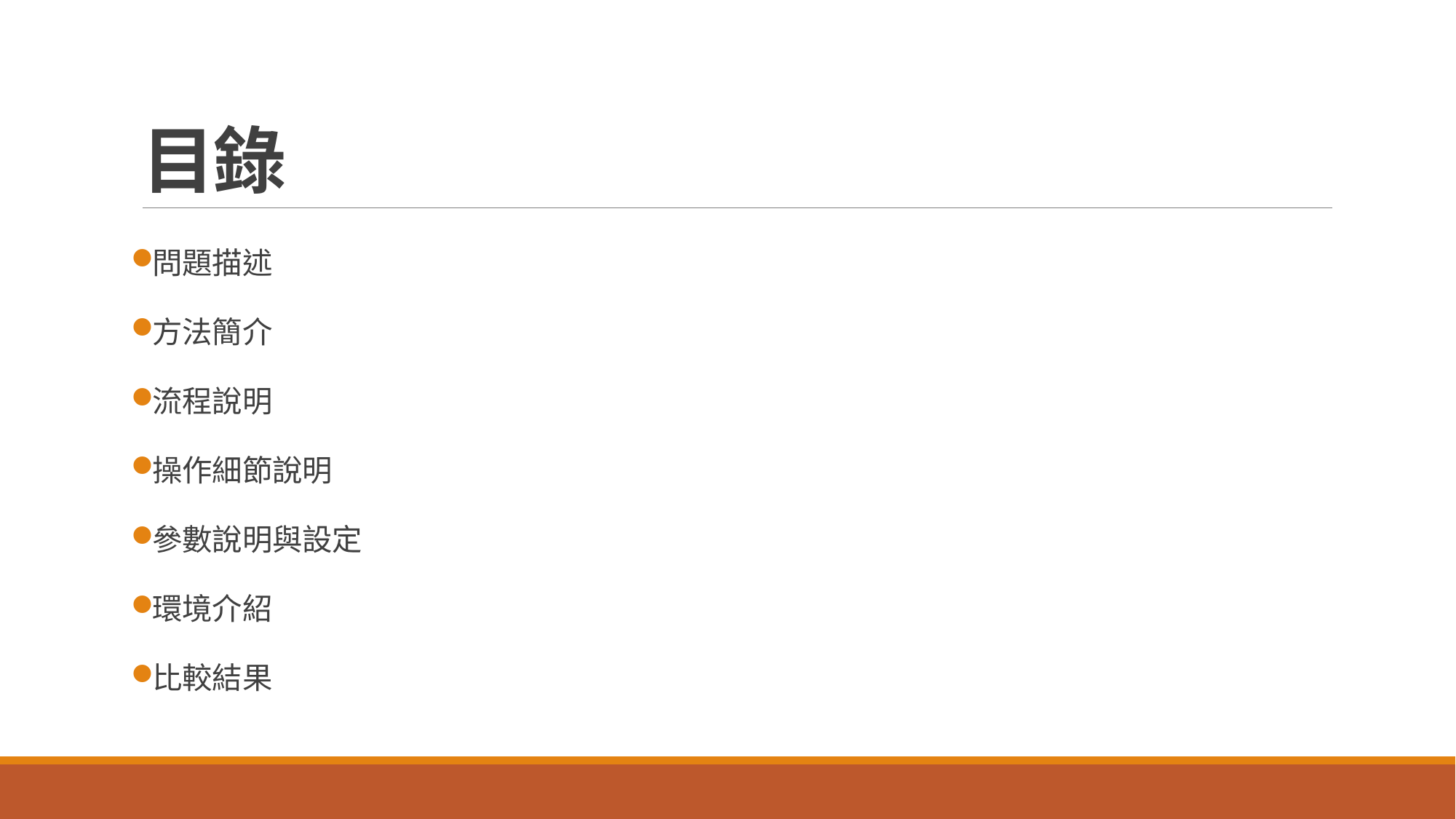

# 目錄
問題描述
方法簡介
流程說明
操作細節說明
參數說明與設定
環境介紹
比較結果